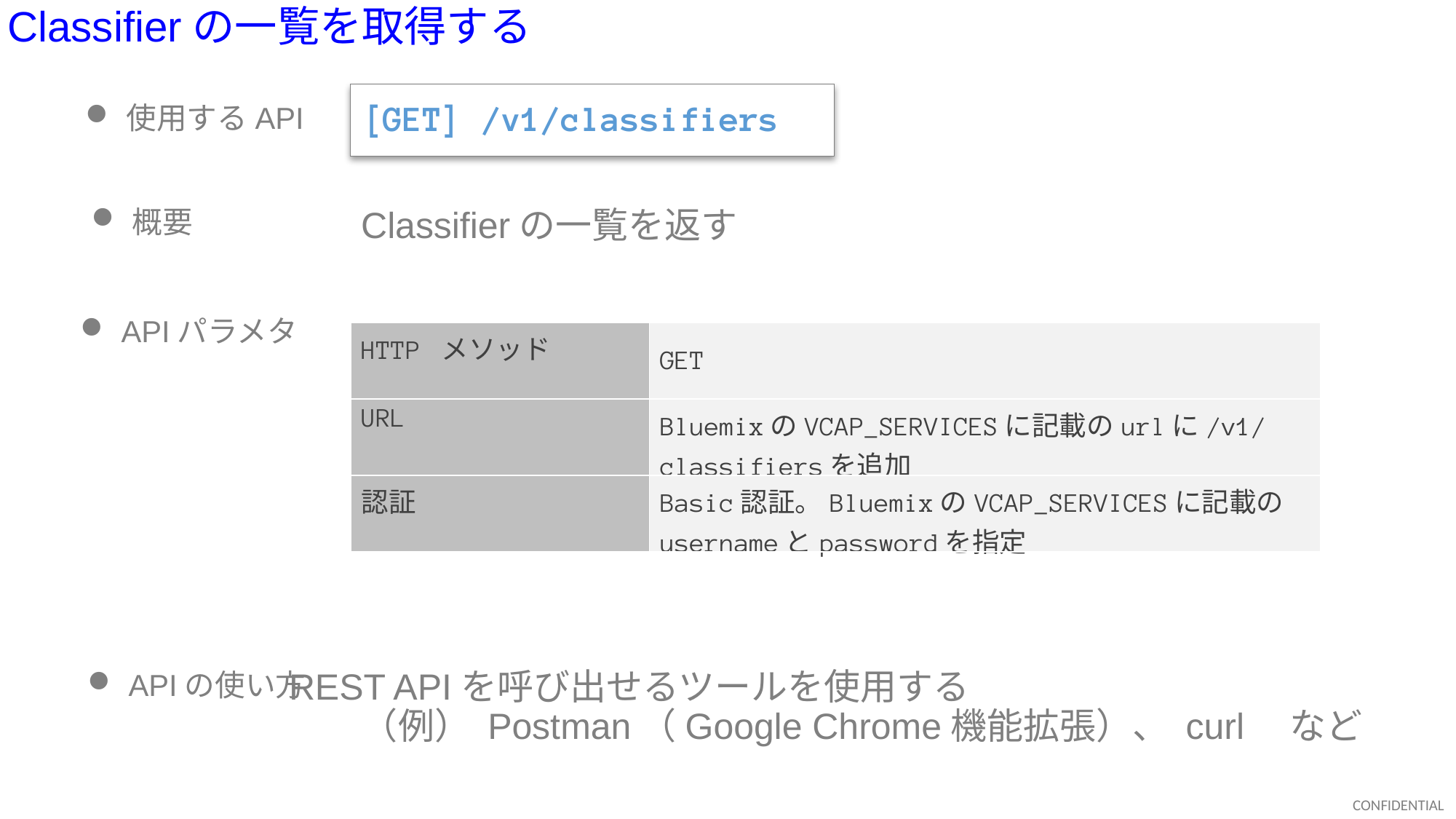

Classifierの一覧を取得する
[GET] /v1/classifiers
使用するAPI
概要
Classifierの一覧を返す
APIパラメタ
| HTTP メソッド | GET |
| --- | --- |
| URL | BluemixのVCAP\_SERVICESに記載のurlに/v1/classifiersを追加 |
| 認証 | Basic認証。BluemixのVCAP\_SERVICESに記載のusernameとpasswordを指定 |
REST APIを呼び出せるツールを使用する
　　（例） Postman（Google Chrome機能拡張）、 curl　など
APIの使い方
CONFIDENTIAL